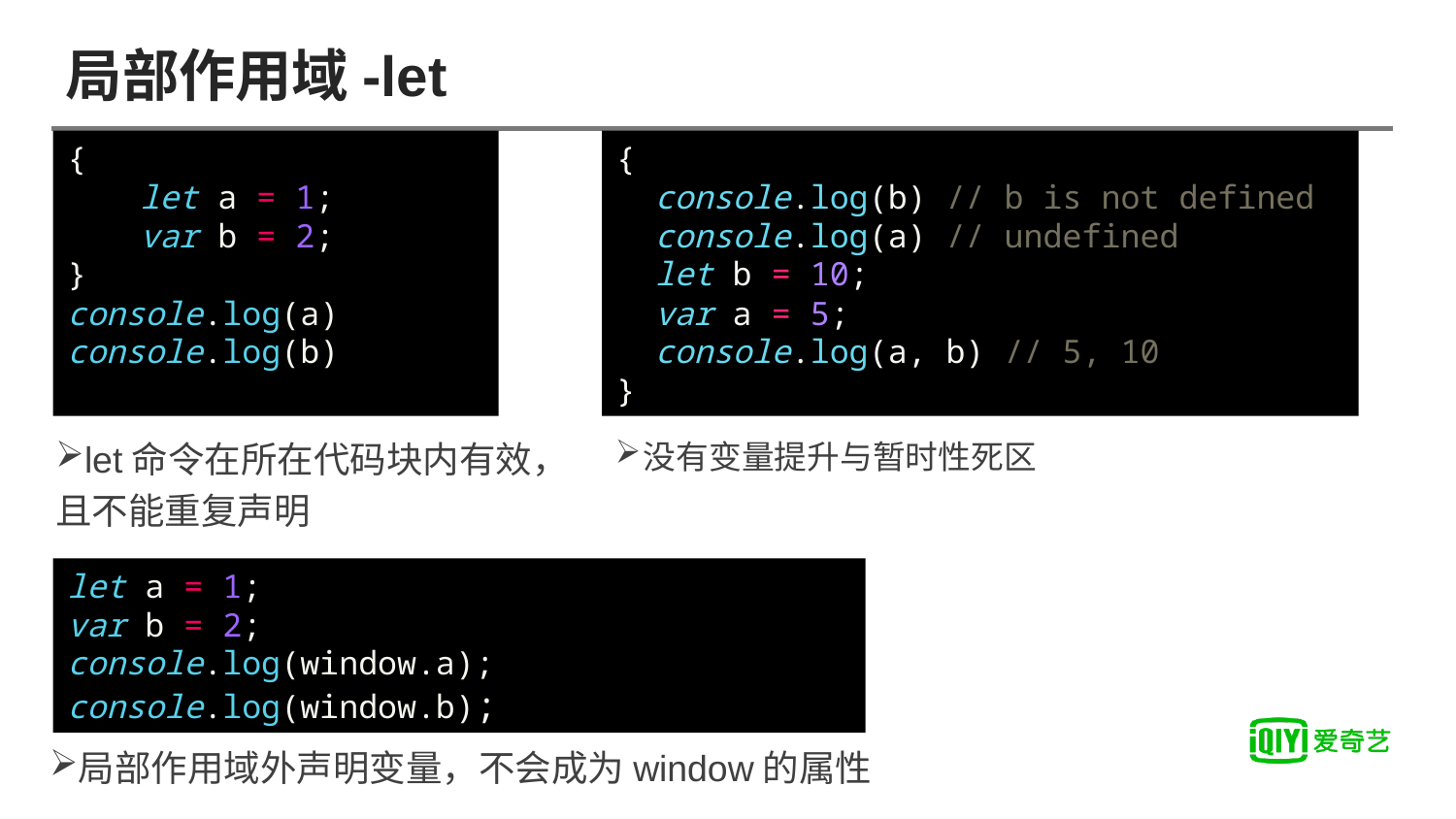

# 局部作用域-let
{
let a = 1;
var b = 2;
}
console.log(a)
console.log(b)

{
  console.log(b) // b is not defined
  console.log(a) // undefined
  let b = 10;
  var a = 5;
  console.log(a, b) // 5, 10
}
没有变量提升与暂时性死区
let命令在所在代码块内有效，
且不能重复声明
let a = 1;
var b = 2;
console.log(window.a);
console.log(window.b);
局部作用域外声明变量，不会成为window的属性